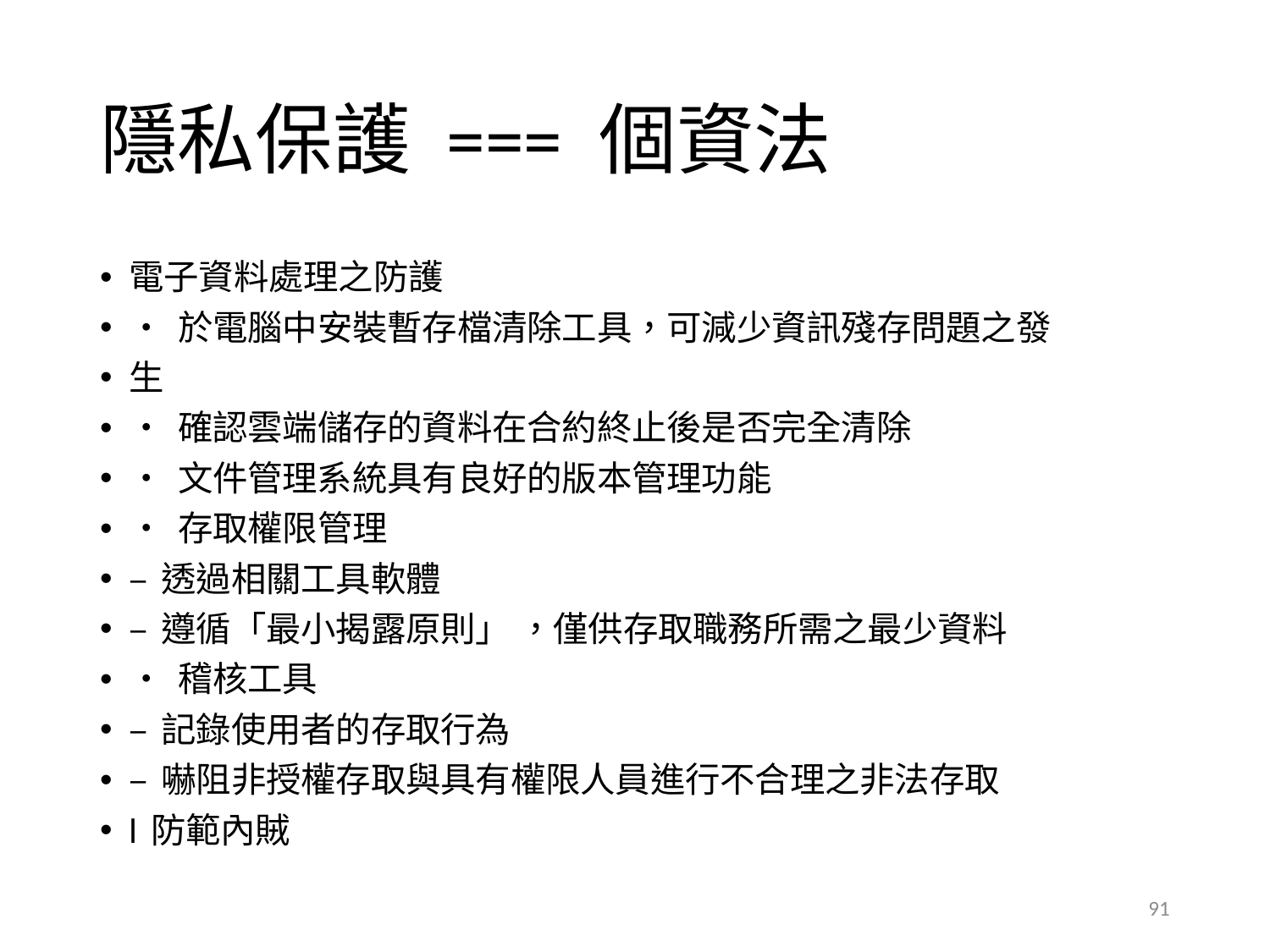

# 隱私保護 === 個資法
電子資料處理之防護
• 於電腦中安裝暫存檔清除工具，可減少資訊殘存問題之發
生
• 確認雲端儲存的資料在合約終止後是否完全清除
• 文件管理系統具有良好的版本管理功能
• 存取權限管理
– 透過相關工具軟體
– 遵循「最小揭露原則」 ，僅供存取職務所需之最少資料
• 稽核工具
– 記錄使用者的存取行為
– 嚇阻非授權存取與具有權限人員進行不合理之非法存取
l 防範內賊
91